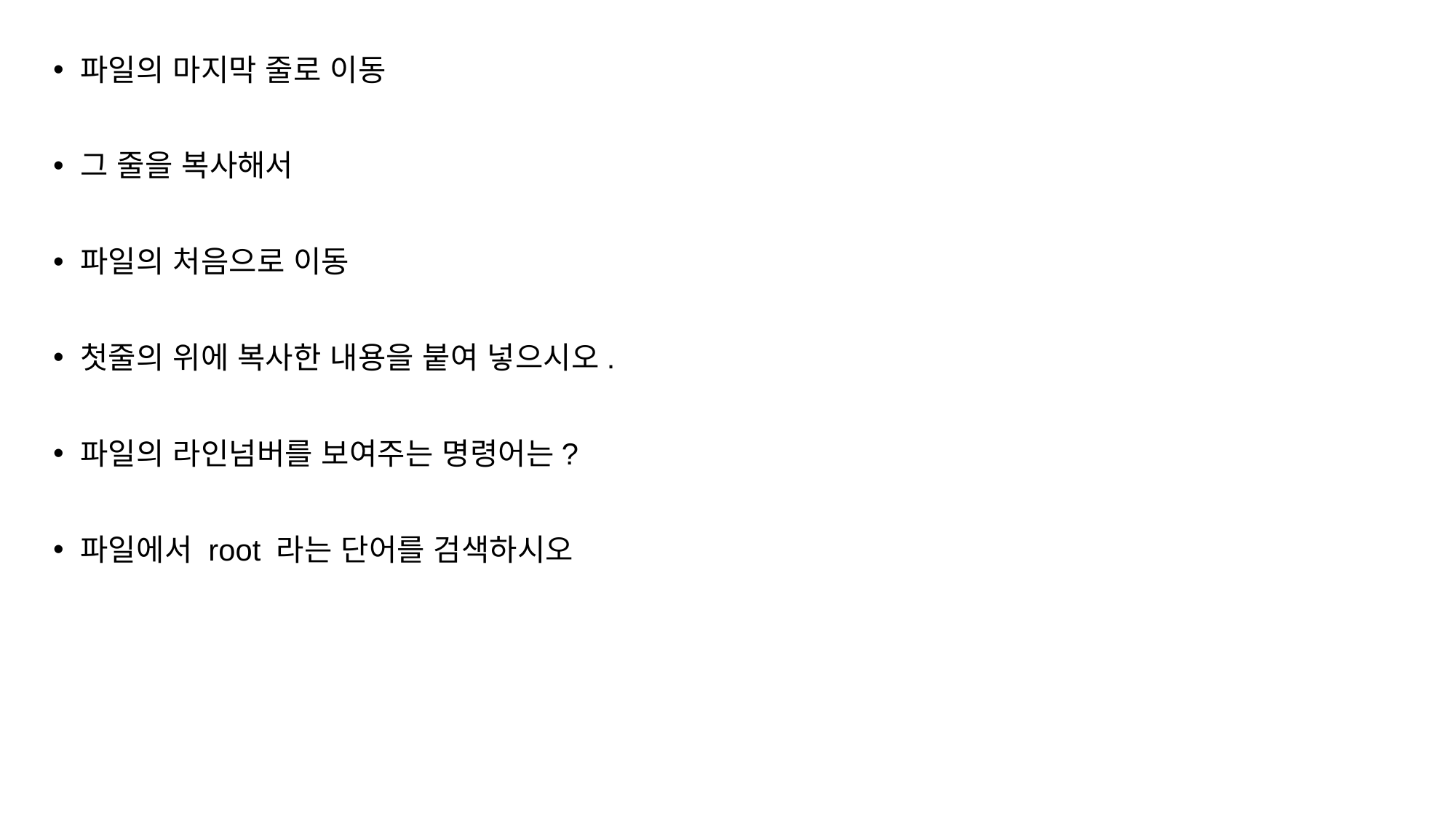

파일의 마지막 줄로 이동

그 줄을 복사해서

파일의 처음으로 이동

첫줄의 위에 복사한 내용을 붙여 넣으시오.

파일의 라인넘버를 보여주는 명령어는?

파일에서 root 라는 단어를 검색하시오